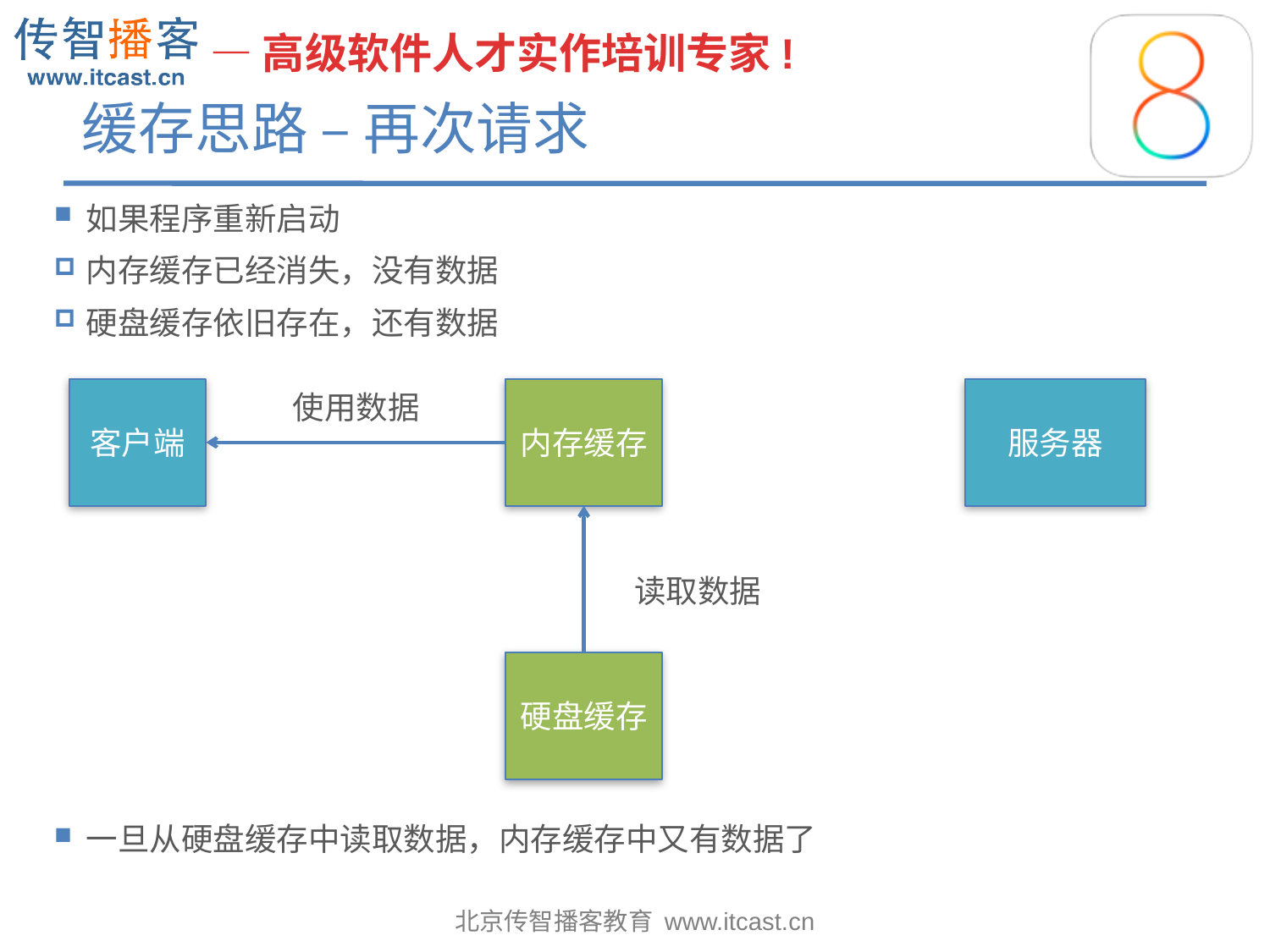

# 缓存思路 – 再次请求
如果程序重新启动
内存缓存已经消失，没有数据
硬盘缓存依旧存在，还有数据
客户端
内存缓存
服务器
使用数据
读取数据
硬盘缓存
一旦从硬盘缓存中读取数据，内存缓存中又有数据了